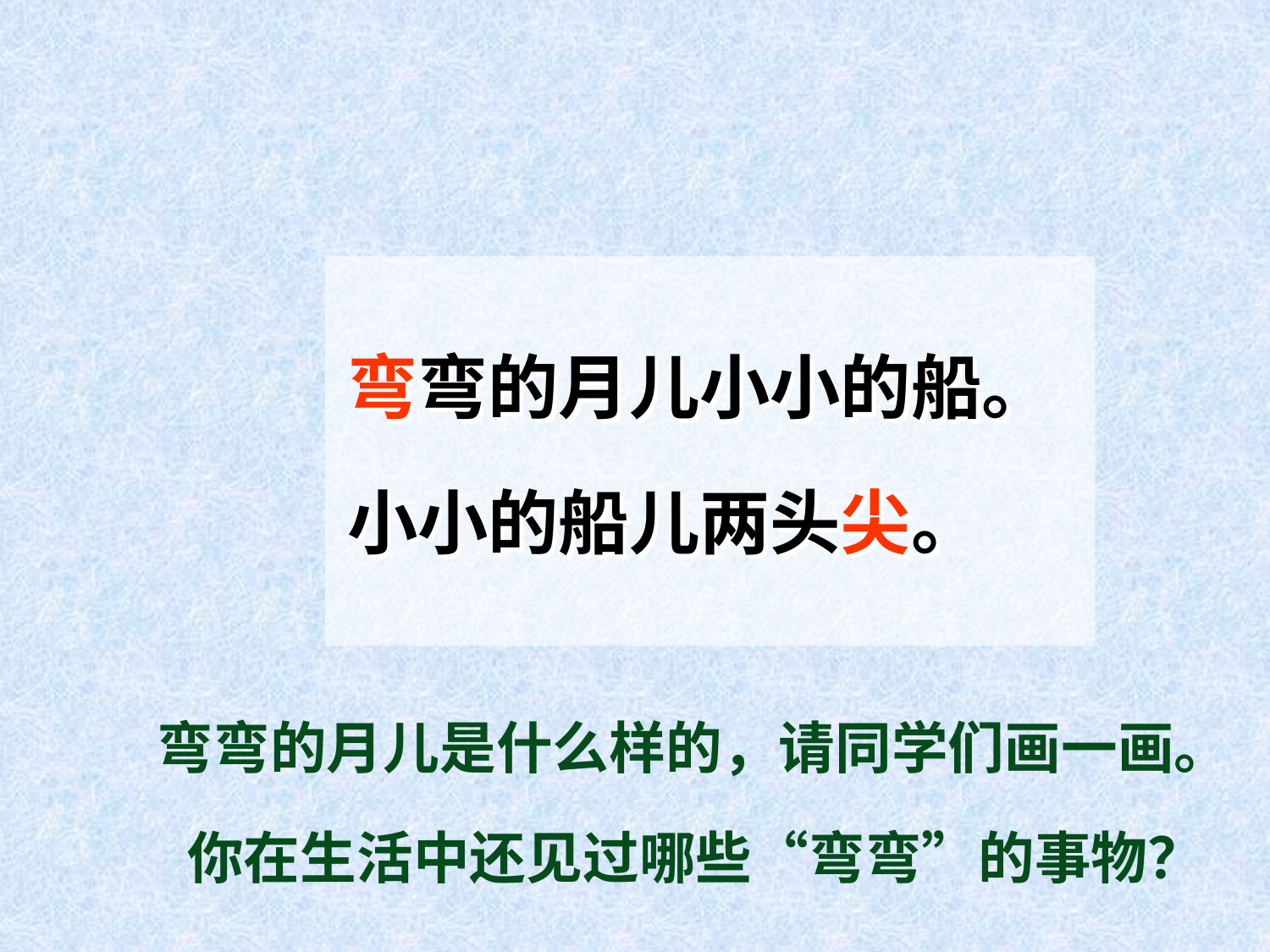

弯弯的月儿小小的船。
小小的船儿两头尖。
弯弯的月儿是什么样的，请同学们画一画。
你在生活中还见过哪些“弯弯”的事物？